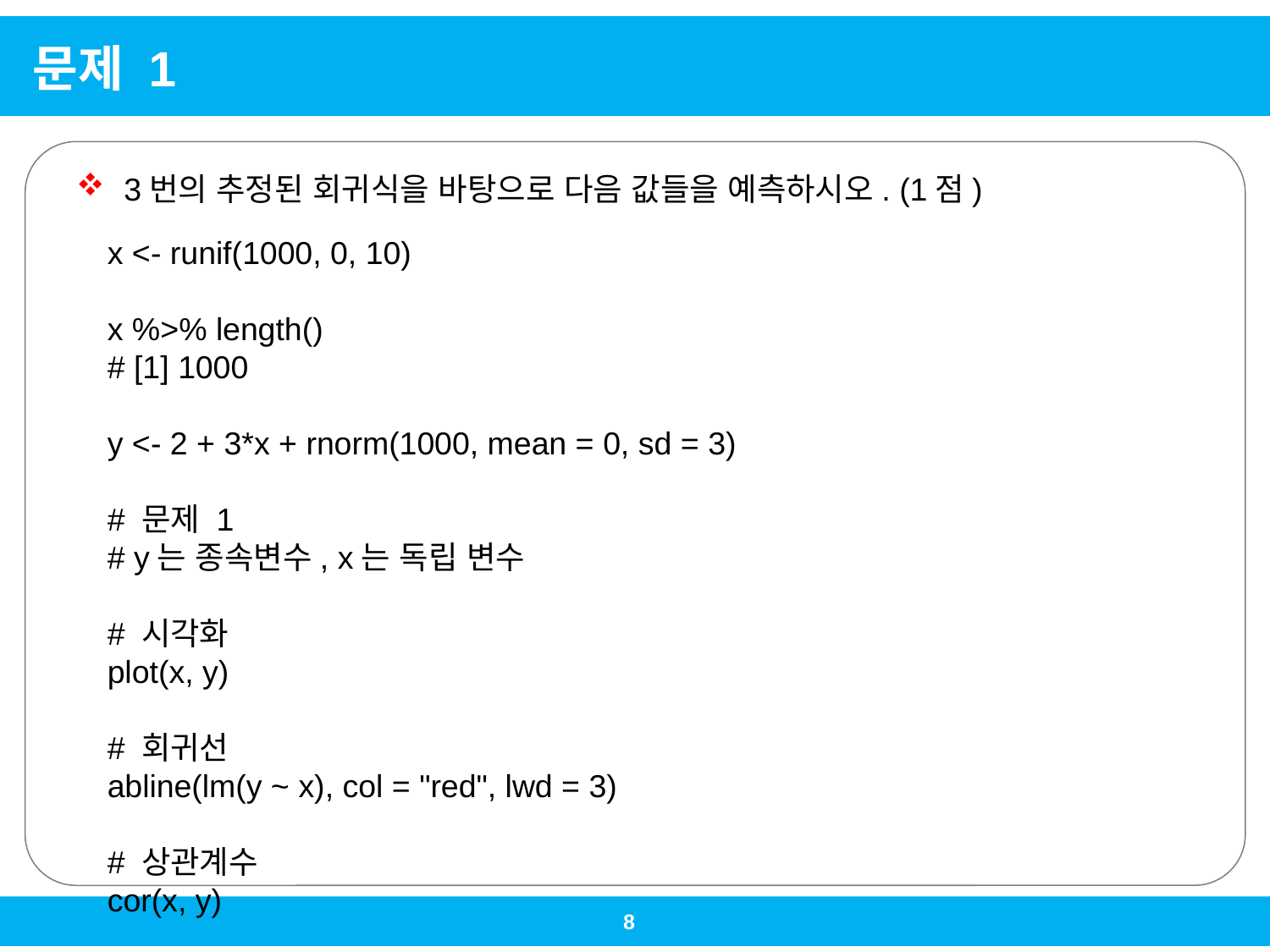

# 문제 1
3번의 추정된 회귀식을 바탕으로 다음 값들을 예측하시오. (1점)
x <- runif(1000, 0, 10)

x %>% length()
# [1] 1000

y <- 2 + 3*x + rnorm(1000, mean = 0, sd = 3)

# 문제 1
# y는 종속변수, x는 독립 변수

# 시각화
plot(x, y)

# 회귀선
abline(lm(y ~ x), col = "red", lwd = 3)

# 상관계수
cor(x, y)

8